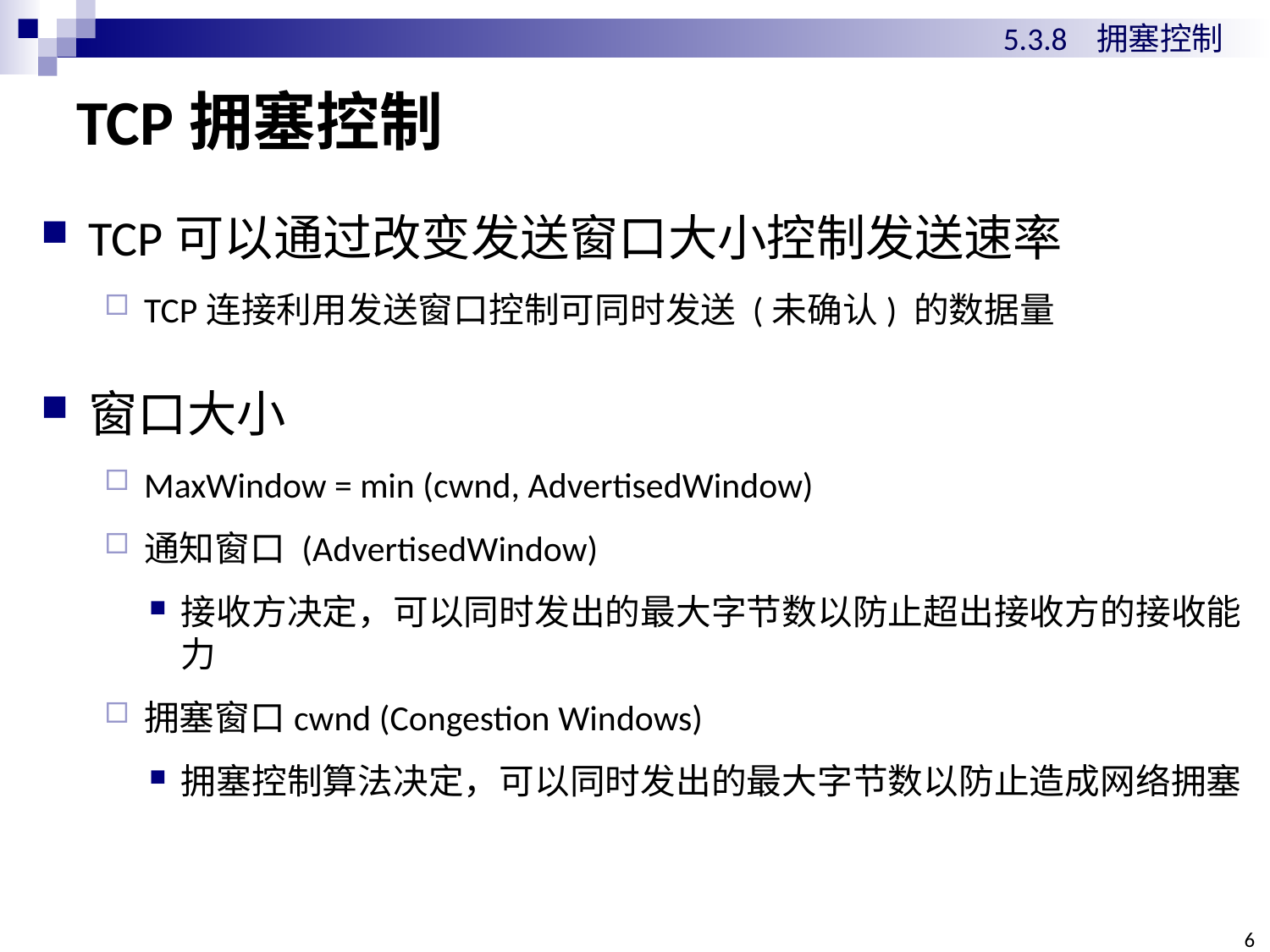

5.3.8   拥塞控制
# TCP拥塞控制
TCP可以通过改变发送窗口大小控制发送速率
TCP连接利用发送窗口控制可同时发送 (未确认) 的数据量
窗口大小
MaxWindow = min (cwnd, AdvertisedWindow)
通知窗口 (AdvertisedWindow)
接收方决定，可以同时发出的最大字节数以防止超出接收方的接收能力
拥塞窗口cwnd (Congestion Windows)
拥塞控制算法决定，可以同时发出的最大字节数以防止造成网络拥塞

6